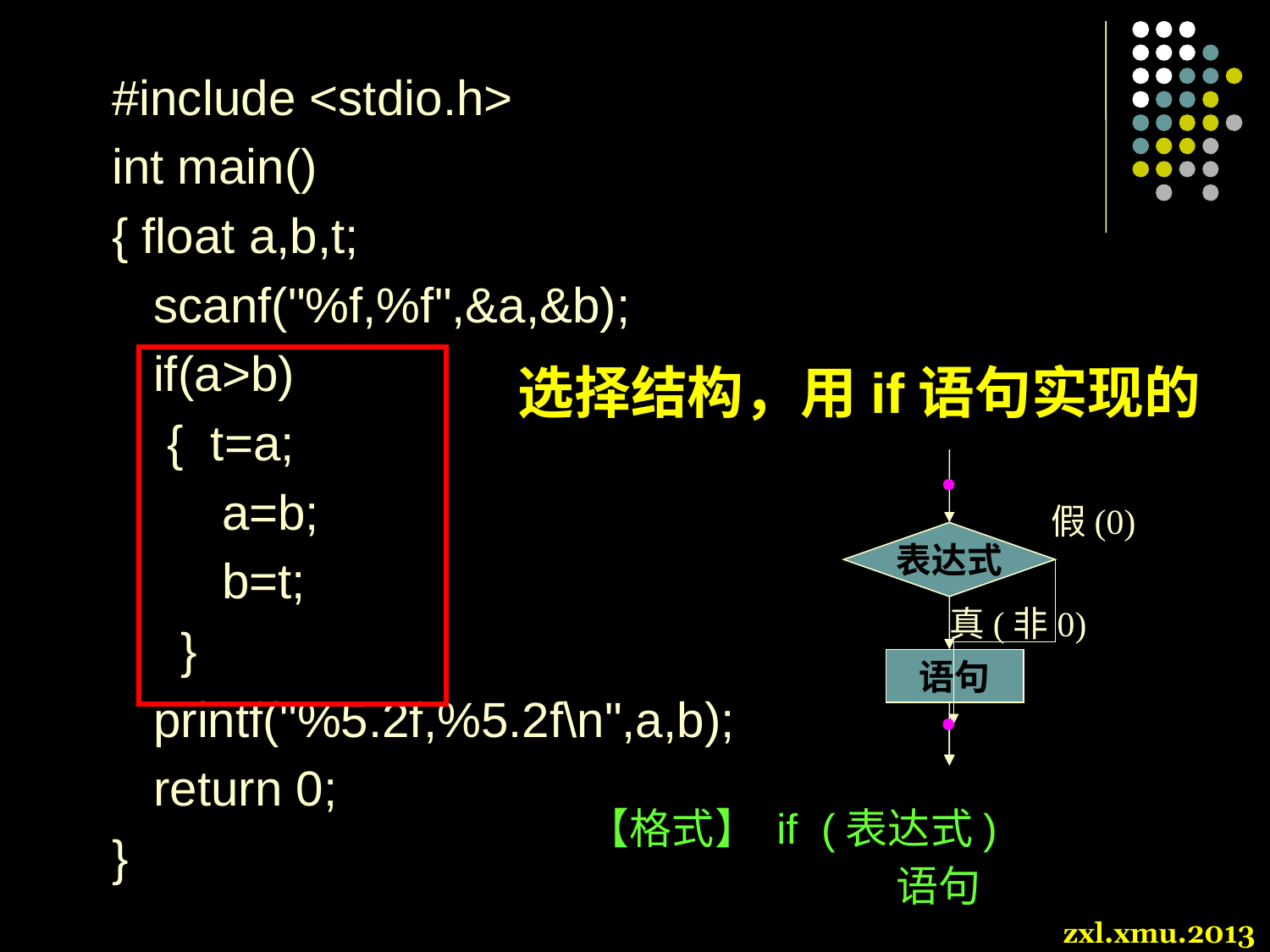

#include <stdio.h>
int main()
{ float a,b,t;
   scanf("%f,%f",&a,&b);
   if(a>b)
    {  t=a;
        a=b;
        b=t;
     }
   printf("%5.2f,%5.2f\n",a,b);
   return 0;
}

选择结构，用if语句实现的

表达式
假(0)

真(非0)

语句

【格式】 if  (表达式)
		        语句